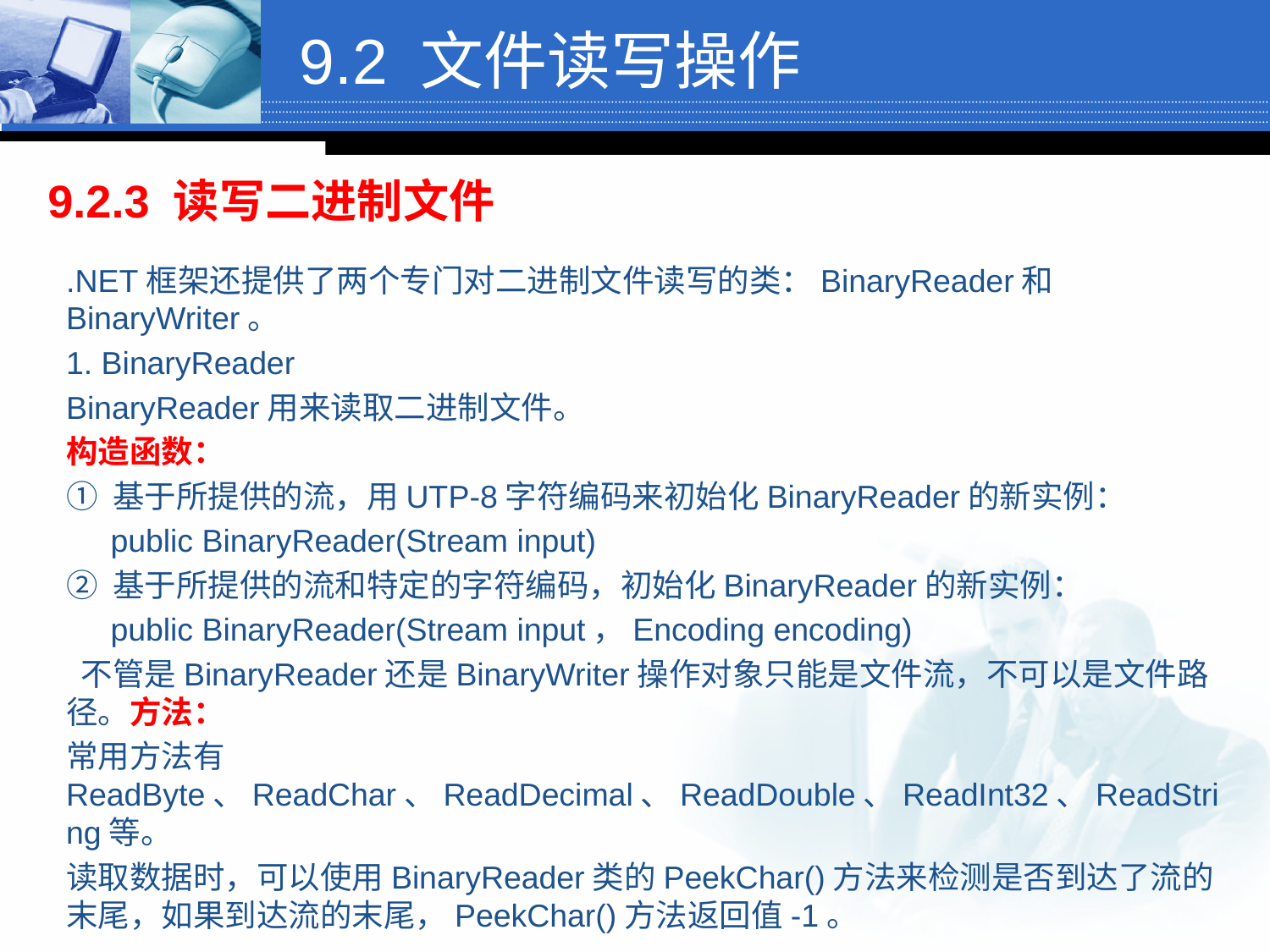

# 9.2 文件读写操作
9.2.3 读写二进制文件
.NET框架还提供了两个专门对二进制文件读写的类：BinaryReader和BinaryWriter。
1. BinaryReader
BinaryReader用来读取二进制文件。
构造函数：
① 基于所提供的流，用UTP-8字符编码来初始化BinaryReader的新实例：
     public BinaryReader(Stream input)
② 基于所提供的流和特定的字符编码，初始化BinaryReader的新实例：
     public BinaryReader(Stream input，Encoding encoding)
 不管是BinaryReader还是BinaryWriter操作对象只能是文件流，不可以是文件路径。方法：
常用方法有ReadByte、ReadChar、ReadDecimal、ReadDouble、ReadInt32、ReadString等。
读取数据时，可以使用BinaryReader类的PeekChar()方法来检测是否到达了流的末尾，如果到达流的末尾，PeekChar()方法返回值-1。